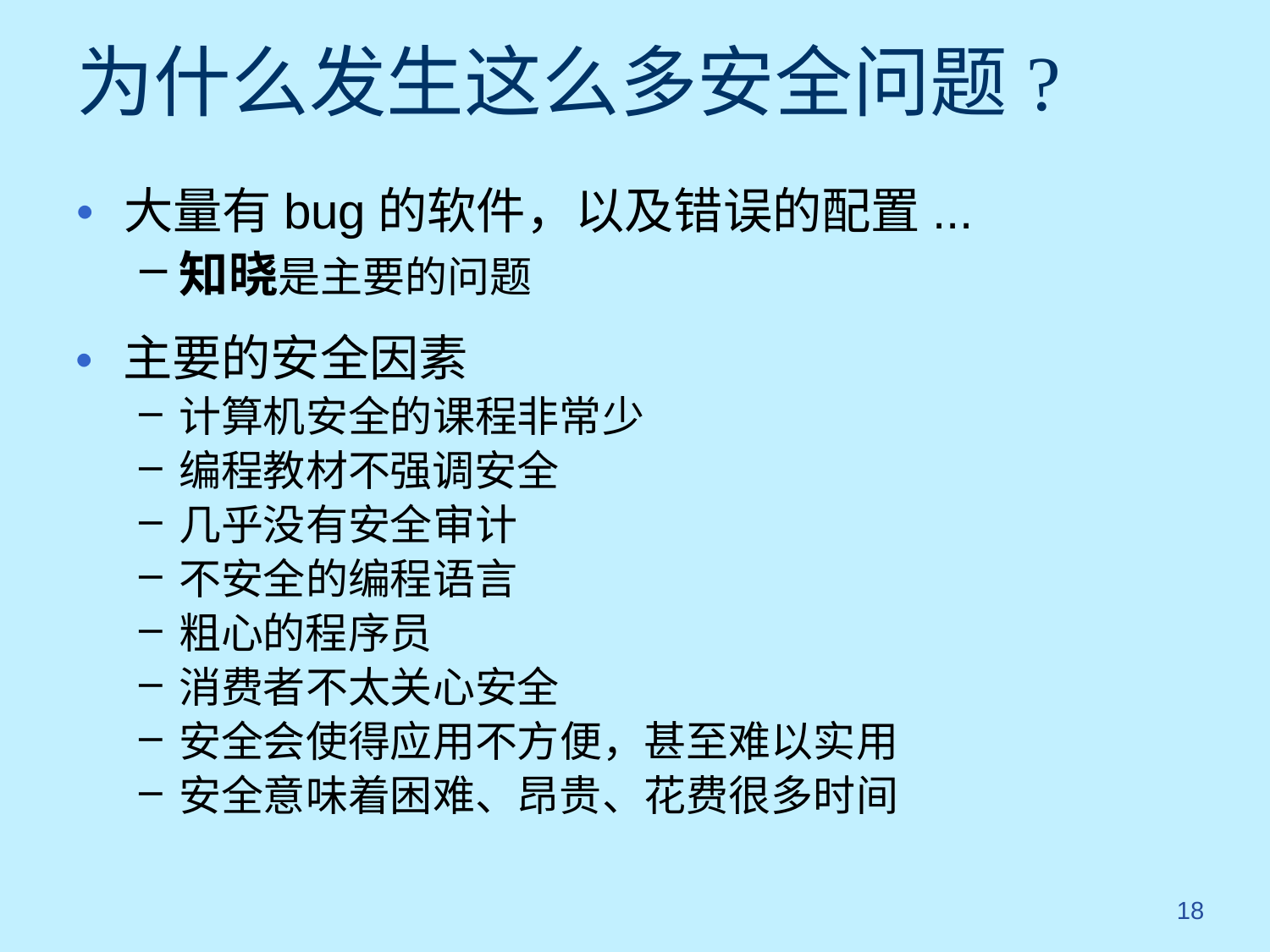

# 为什么发生这么多安全问题?
大量有bug的软件，以及错误的配置...
知晓是主要的问题
主要的安全因素
计算机安全的课程非常少
编程教材不强调安全
几乎没有安全审计
不安全的编程语言
粗心的程序员
消费者不太关心安全
安全会使得应用不方便，甚至难以实用
安全意味着困难、昂贵、花费很多时间
18